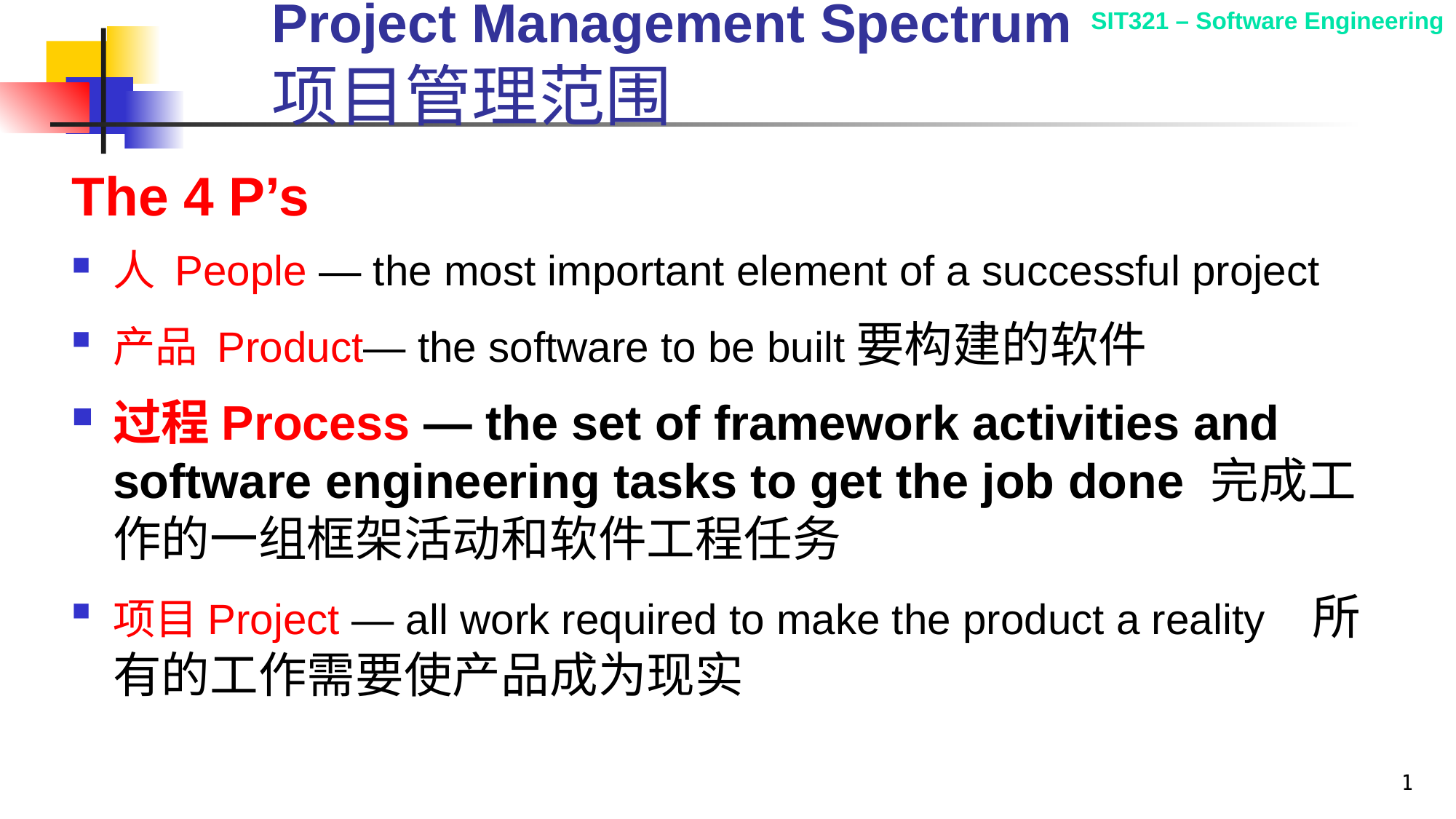

# Project Management Spectrum 项目管理范围
The 4 P’s
人 People — the most important element of a successful project
产品 Product— the software to be built要构建的软件
过程Process — the set of framework activities and software engineering tasks to get the job done 完成工作的一组框架活动和软件工程任务
项目Project — all work required to make the product a reality   所有的工作需要使产品成为现实
1